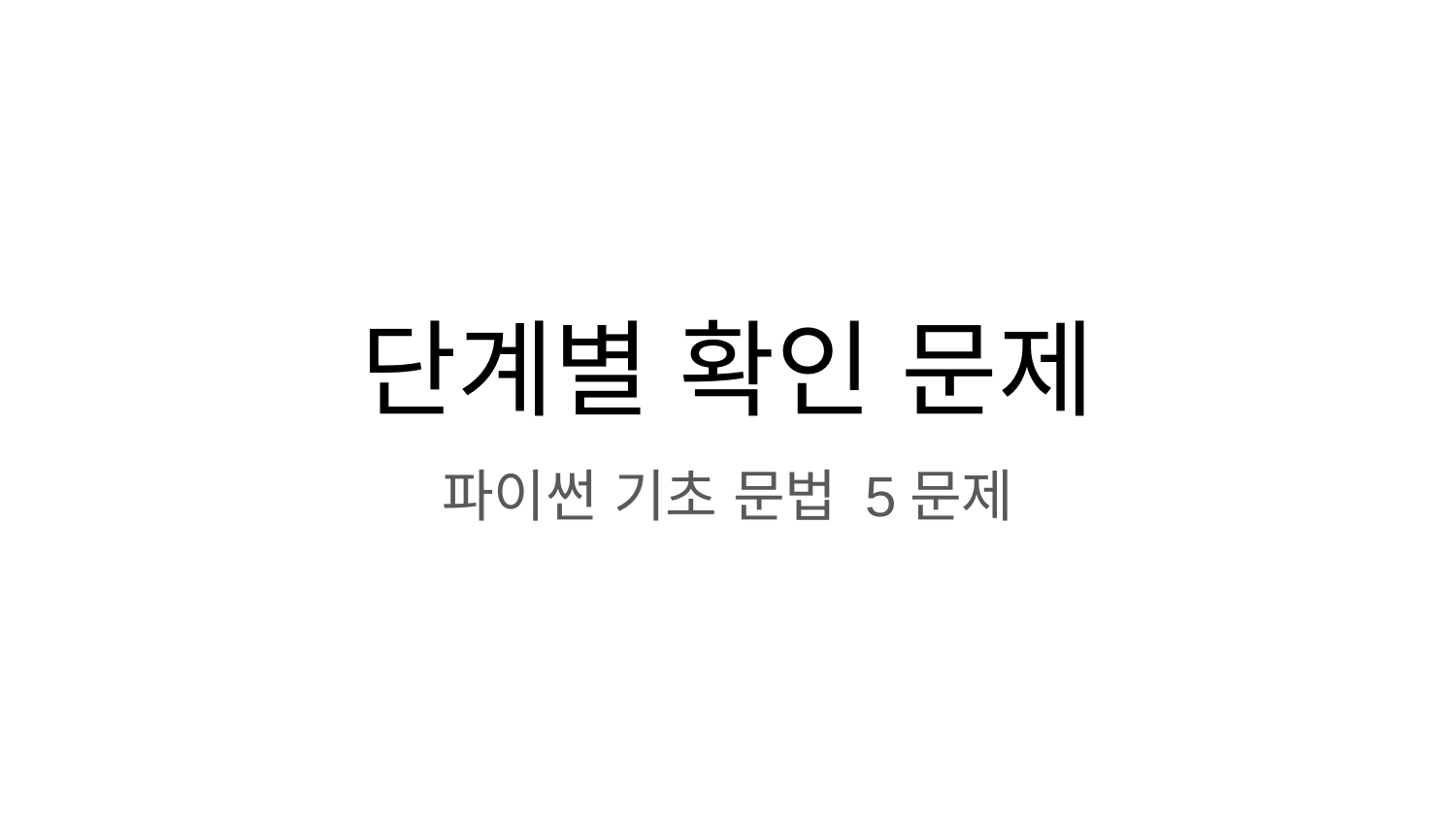

# 단계별 확인 문제
파이썬 기초 문법 5문제